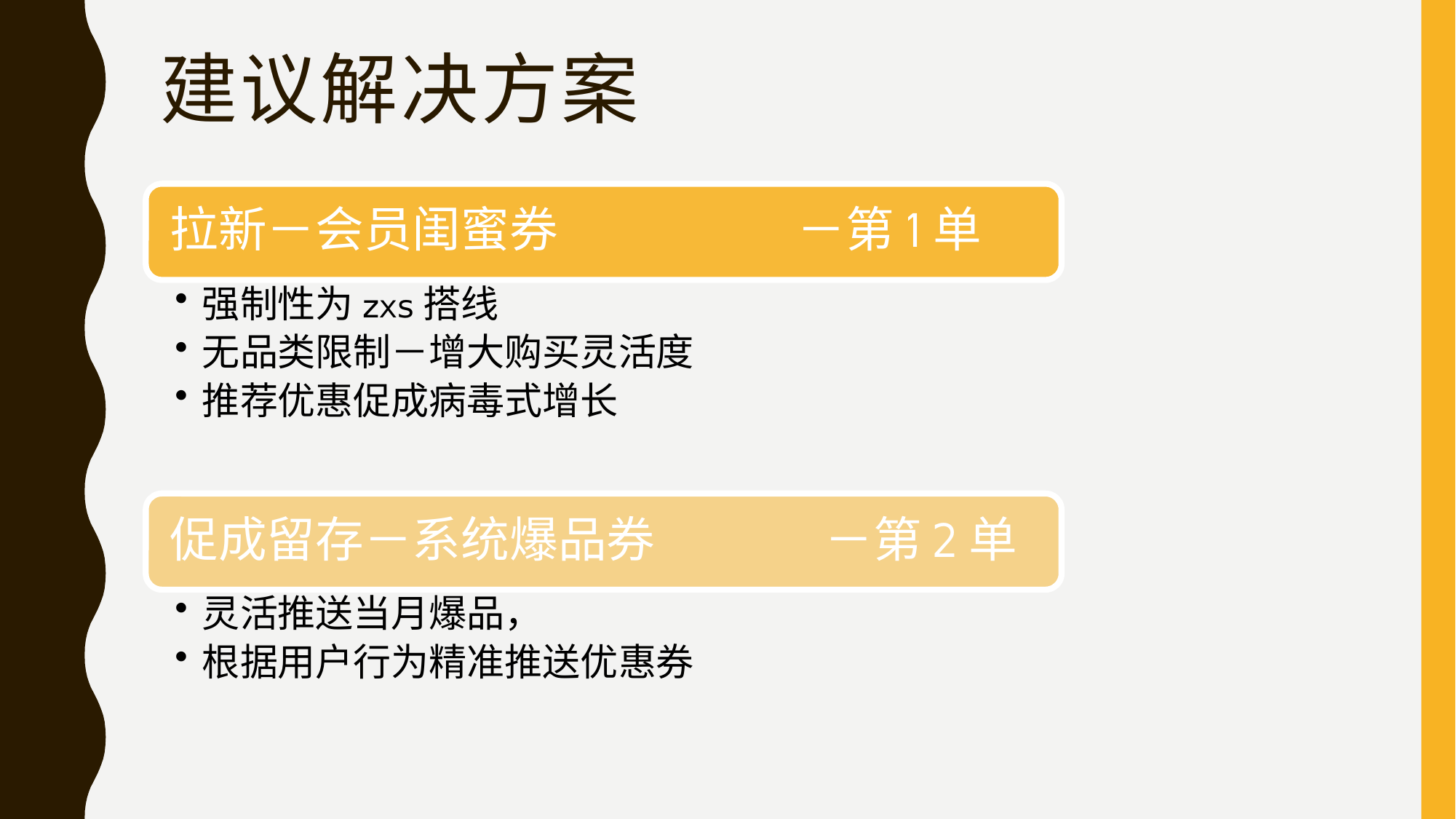

# 建议解决方案
拉新－会员闺蜜券                      －第1单
强制性为zxs搭线
无品类限制－增大购买灵活度
推荐优惠促成病毒式增长

促成留存－系统爆品券		－第2单
灵活推送当月爆品，
根据用户行为精准推送优惠券